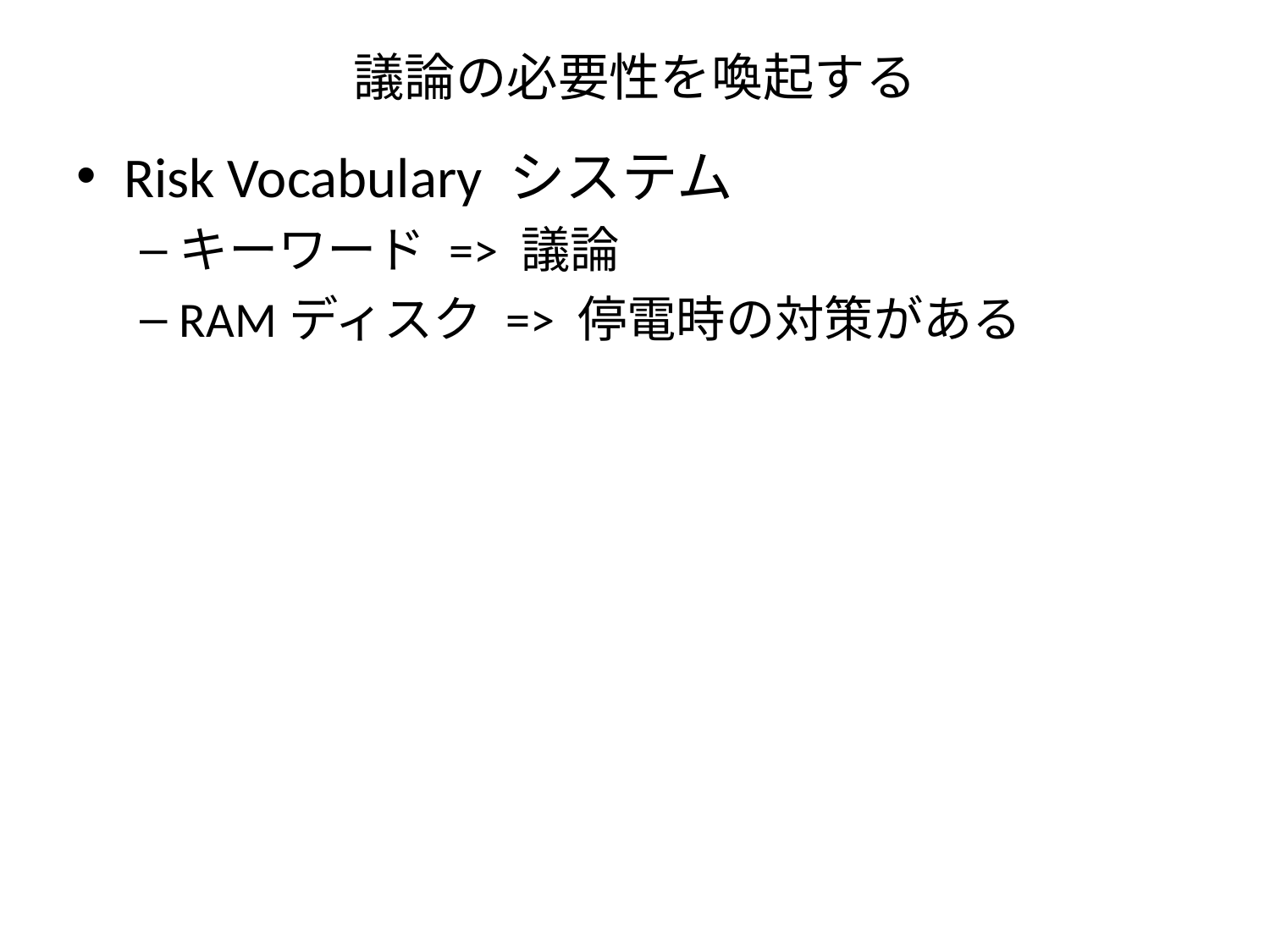

# 議論の必要性を喚起する
Risk Vocabulary システム
キーワード => 議論
RAMディスク => 停電時の対策がある